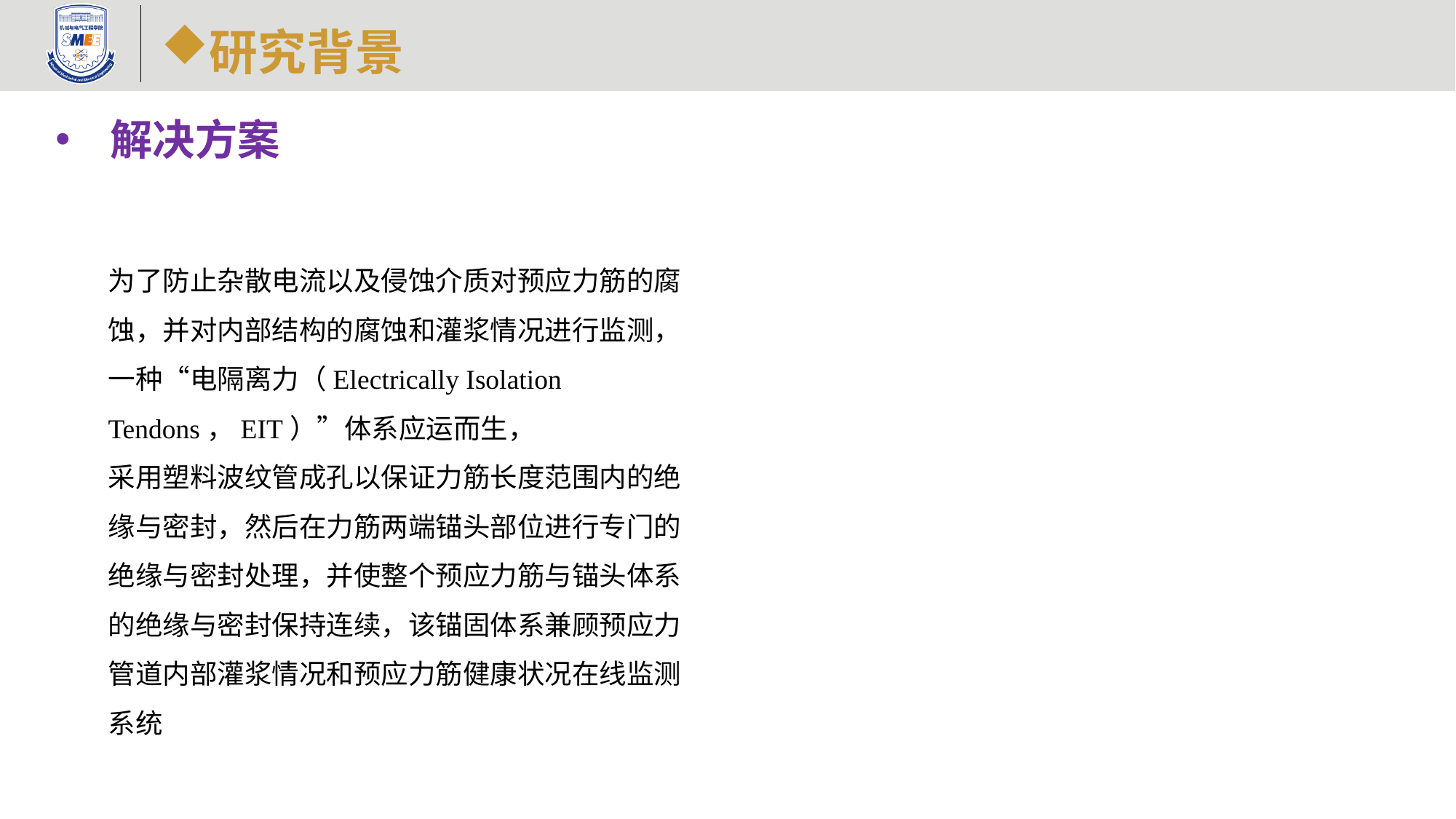

研究背景
解决方案

为了防止杂散电流以及侵蚀介质对预应力筋的腐蚀，并对内部结构的腐蚀和灌浆情况进行监测，一种“电隔离力（Electrically Isolation Tendons，EIT）”体系应运而生，
采用塑料波纹管成孔以保证力筋长度范围内的绝缘与密封，然后在力筋两端锚头部位进行专门的绝缘与密封处理，并使整个预应力筋与锚头体系的绝缘与密封保持连续，该锚固体系兼顾预应力管道内部灌浆情况和预应力筋健康状况在线监测系统